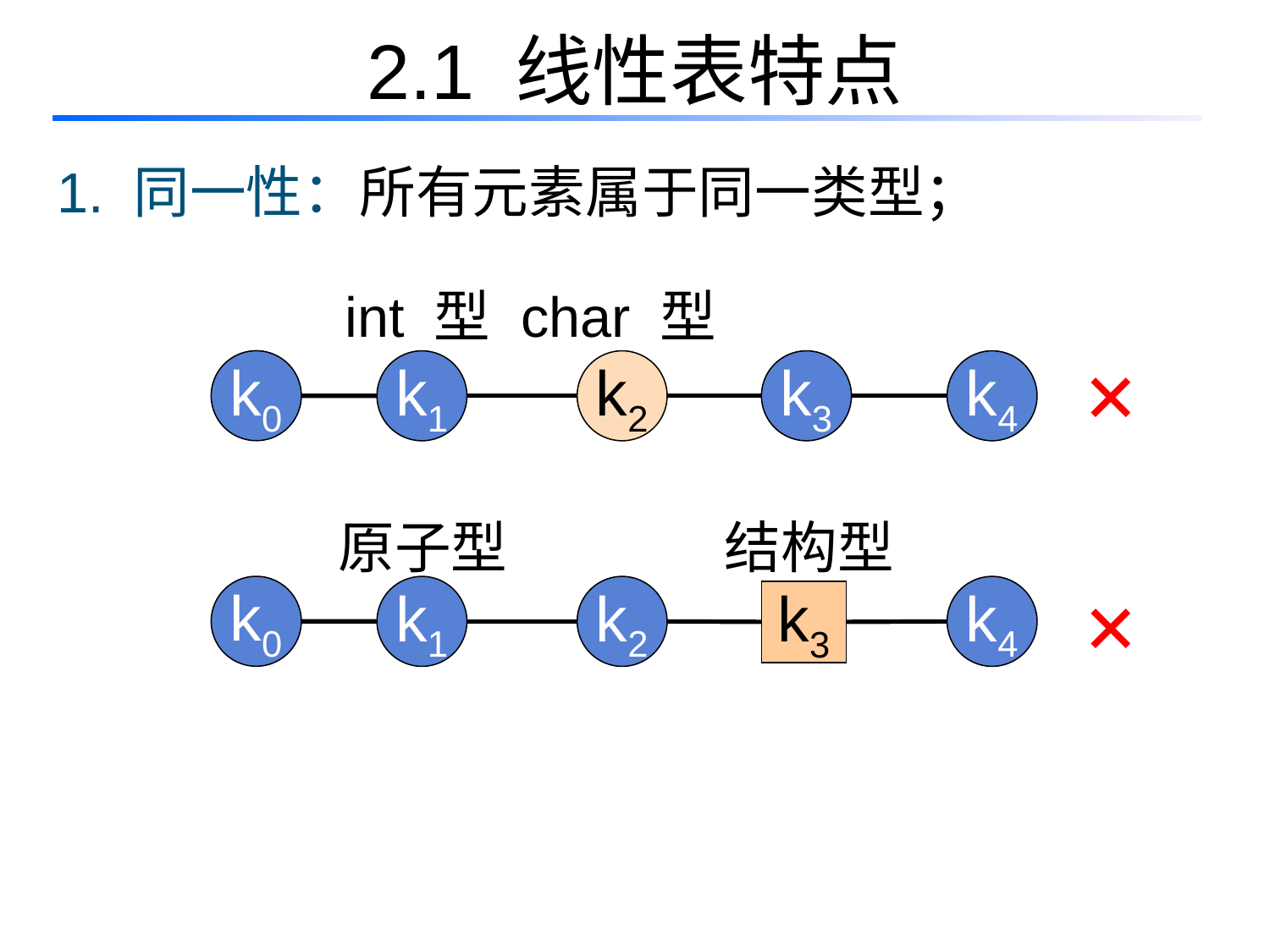

# 2.1 线性表特点

 1. 同一性：所有元素属于同一类型；
int 型
char 型
×
k0
k1
k2
k3
k4
原子型
结构型
×
k0
k1
k2
k4
k3